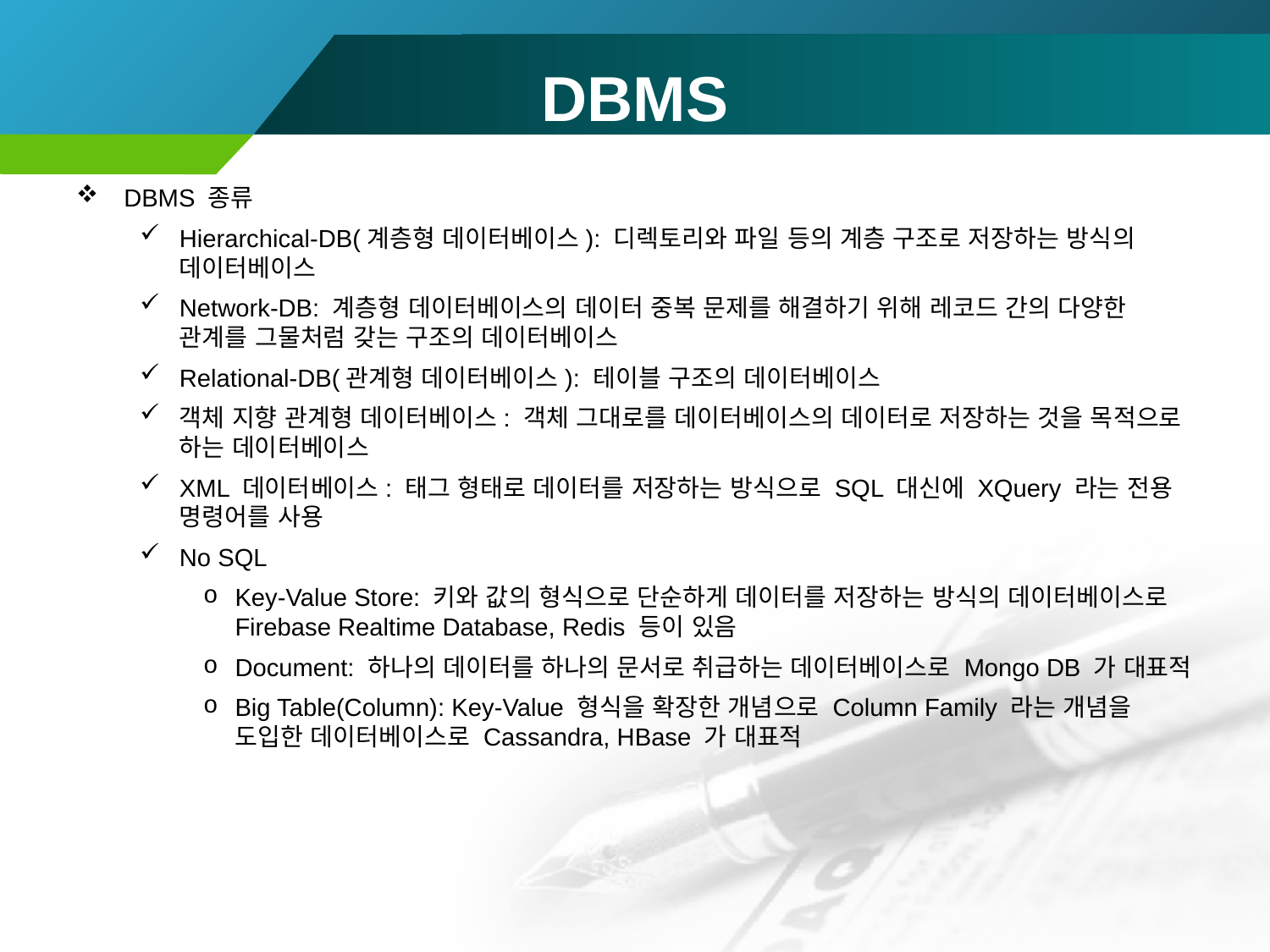

DBMS
DBMS 종류
Hierarchical-DB(계층형 데이터베이스): 디렉토리와 파일 등의 계층 구조로 저장하는 방식의 데이터베이스
Network-DB: 계층형 데이터베이스의 데이터 중복 문제를 해결하기 위해 레코드 간의 다양한 관계를 그물처럼 갖는 구조의 데이터베이스
Relational-DB(관계형 데이터베이스): 테이블 구조의 데이터베이스
객체 지향 관계형 데이터베이스: 객체 그대로를 데이터베이스의 데이터로 저장하는 것을 목적으로 하는 데이터베이스
XML 데이터베이스: 태그 형태로 데이터를 저장하는 방식으로 SQL 대신에 XQuery 라는 전용 명령어를 사용
No SQL
Key-Value Store: 키와 값의 형식으로 단순하게 데이터를 저장하는 방식의 데이터베이스로 Firebase Realtime Database, Redis 등이 있음
Document: 하나의 데이터를 하나의 문서로 취급하는 데이터베이스로 Mongo DB 가 대표적
Big Table(Column): Key-Value 형식을 확장한 개념으로 Column Family 라는 개념을 도입한 데이터베이스로 Cassandra, HBase 가 대표적